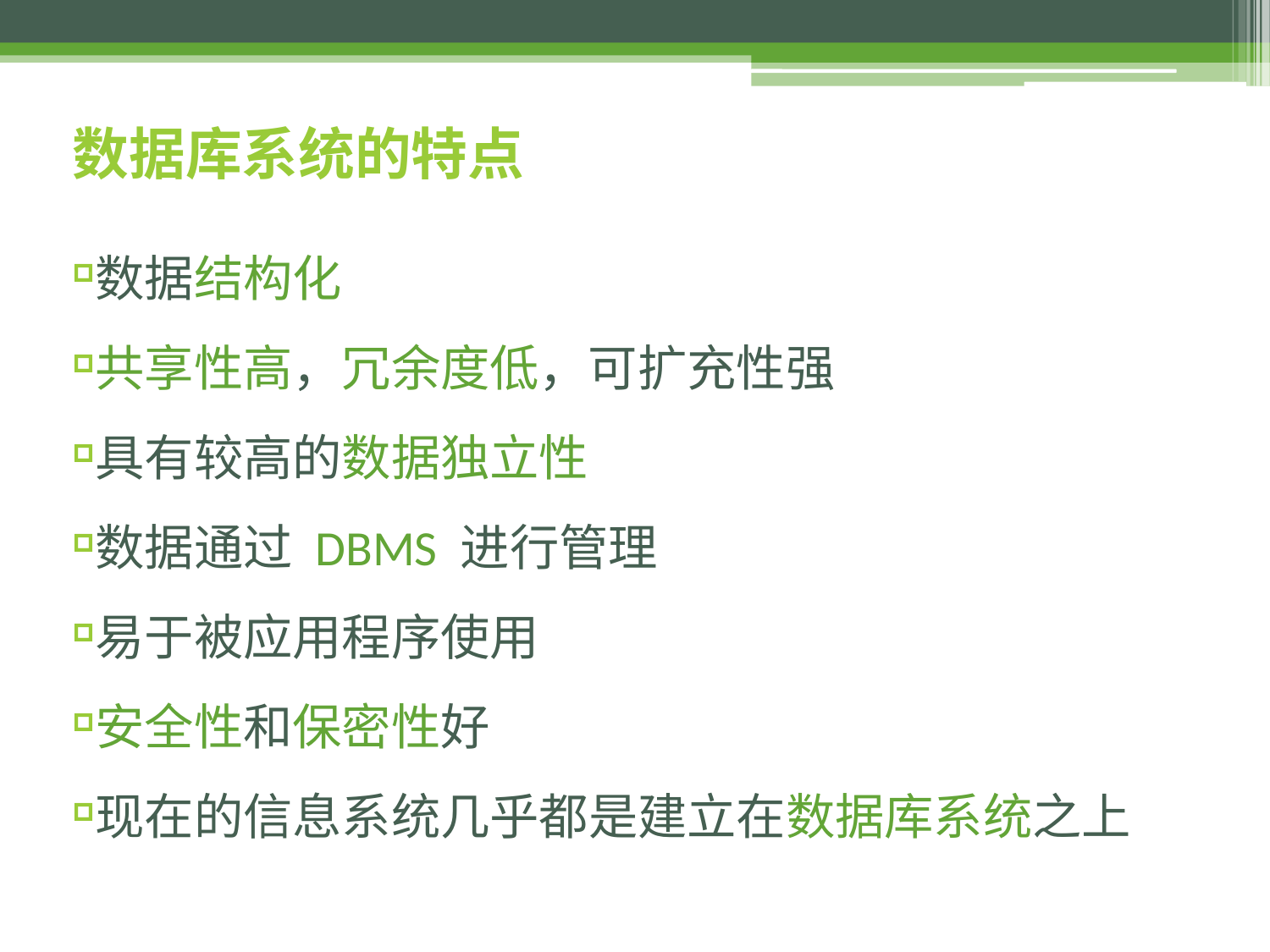

# 数据库系统的特点
数据结构化
共享性高，冗余度低，可扩充性强
具有较高的数据独立性
数据通过 DBMS 进行管理
易于被应用程序使用
安全性和保密性好
现在的信息系统几乎都是建立在数据库系统之上